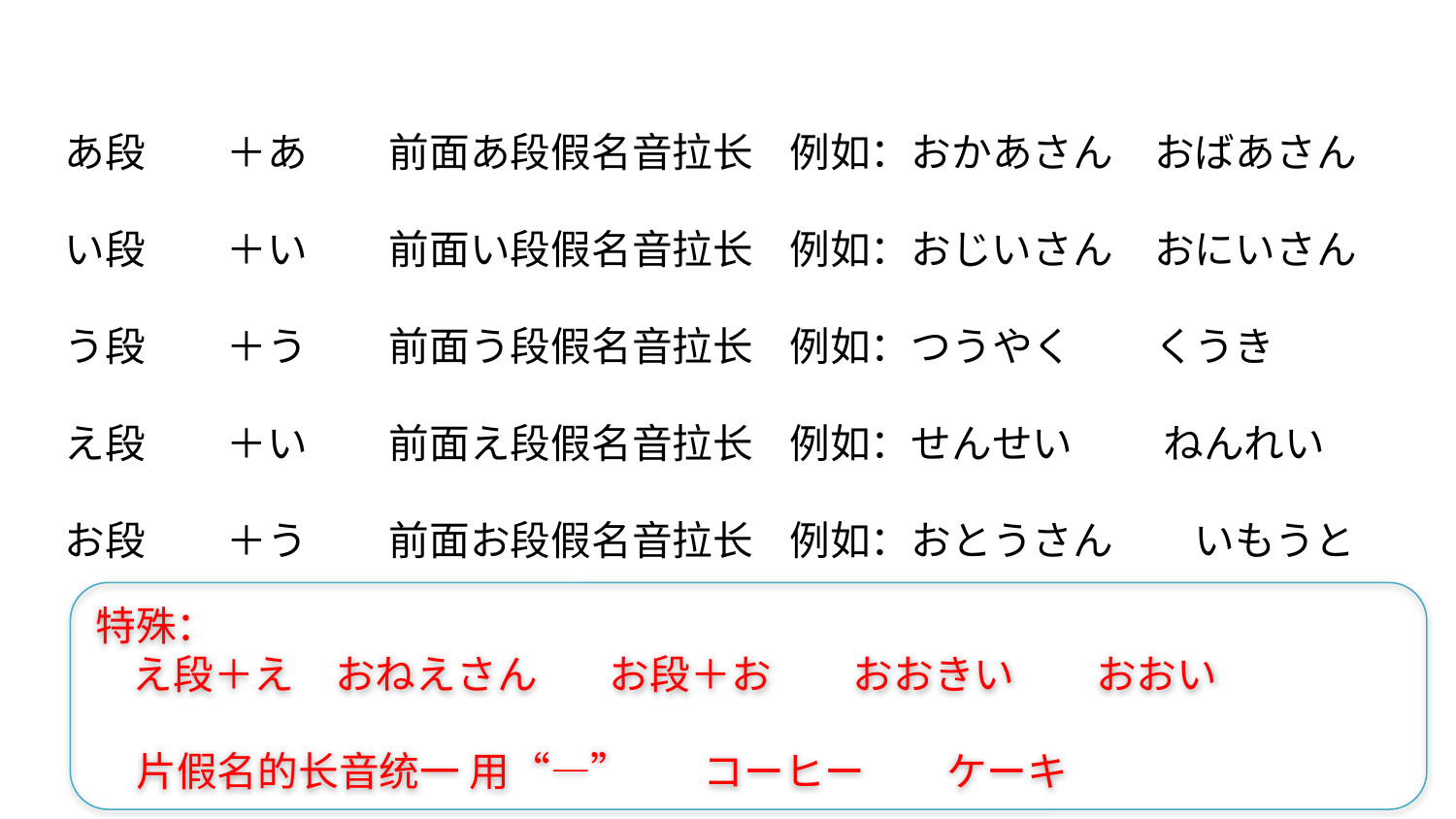

あ段　　＋あ　　前面あ段假名音拉长    例如：おかあさん　おばあさん

い段　　＋い　　前面い段假名音拉长    例如：おじいさん　おにいさん

う段　　＋う　　前面う段假名音拉长    例如：つうやく　　くうき

え段　　＋い　　前面え段假名音拉长    例如：せんせい　　 ねんれい

お段　　＋う　　前面お段假名音拉长    例如：おとうさん　　いもうと
特殊：
   え段＋え　おねえさん        お段＋お　　おおきい　　おおい

　片假名的长音统一 用“—”        コーヒー　　ケーキ